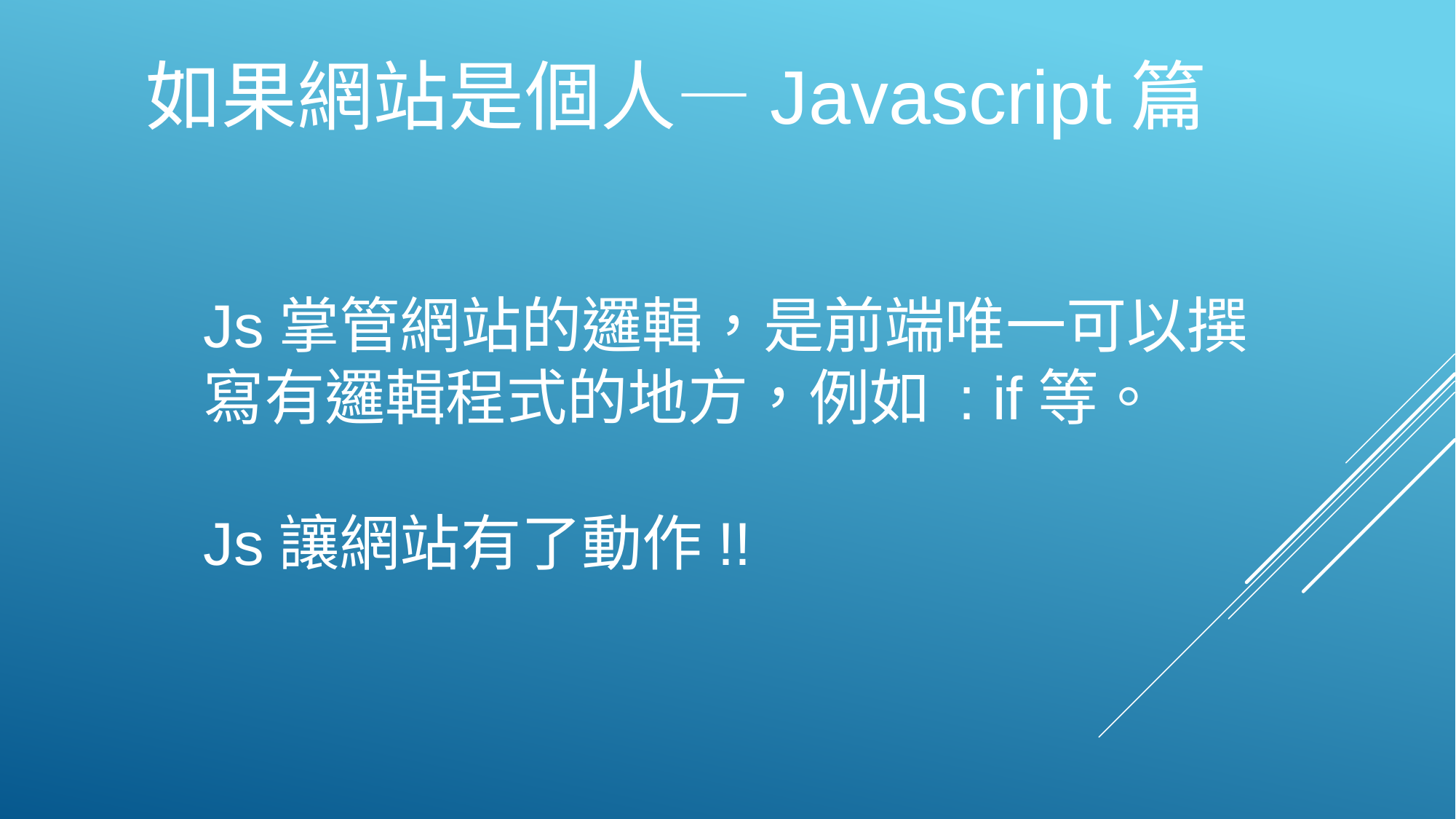

如果網站是個人—Javascript篇
Js掌管網站的邏輯，是前端唯一可以撰寫有邏輯程式的地方，例如 : if等。

Js讓網站有了動作!!